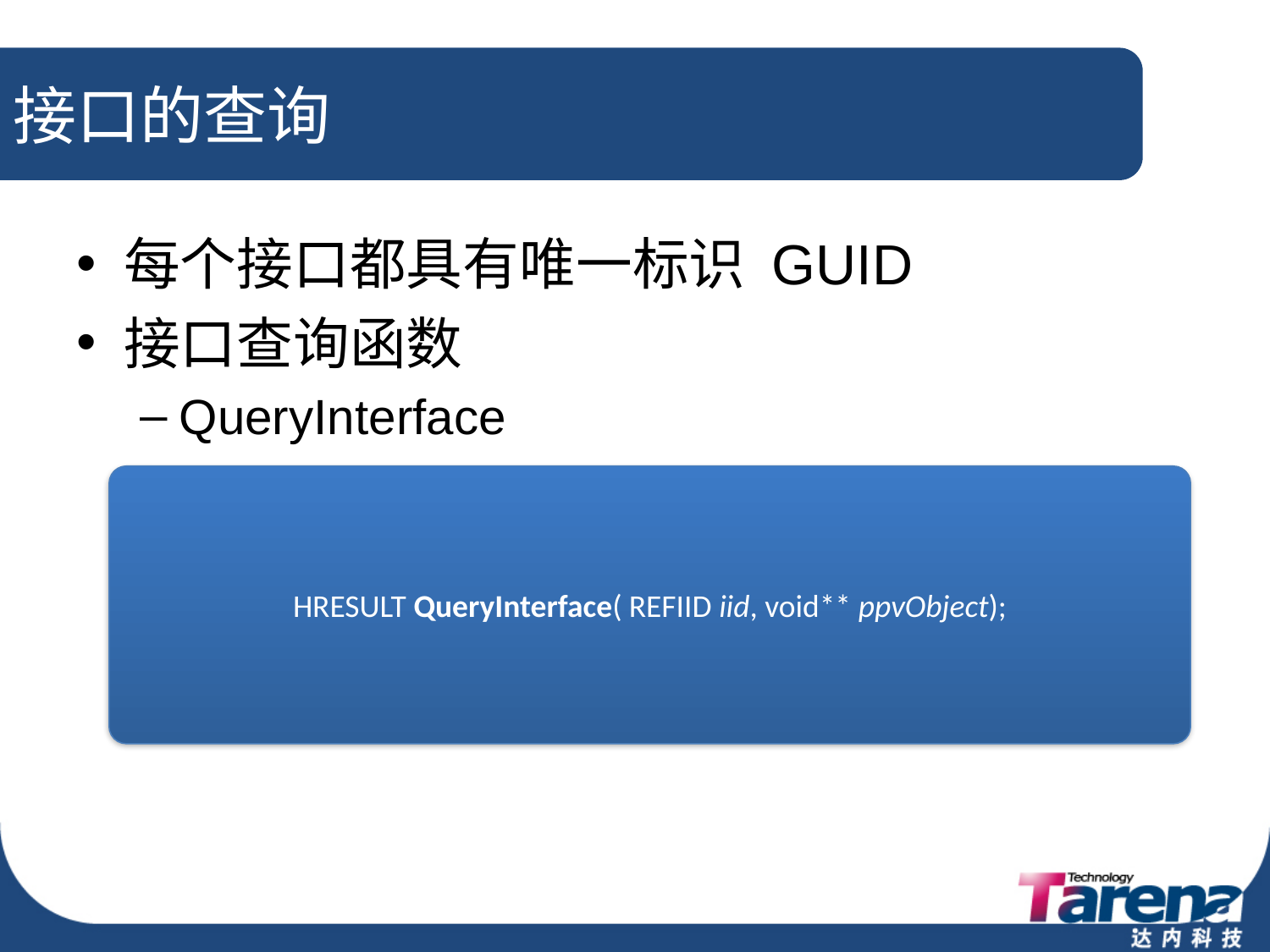

# 接口的查询
每个接口都具有唯一标识 GUID
接口查询函数
QueryInterface

HRESULT QueryInterface( REFIID iid, void** ppvObject);